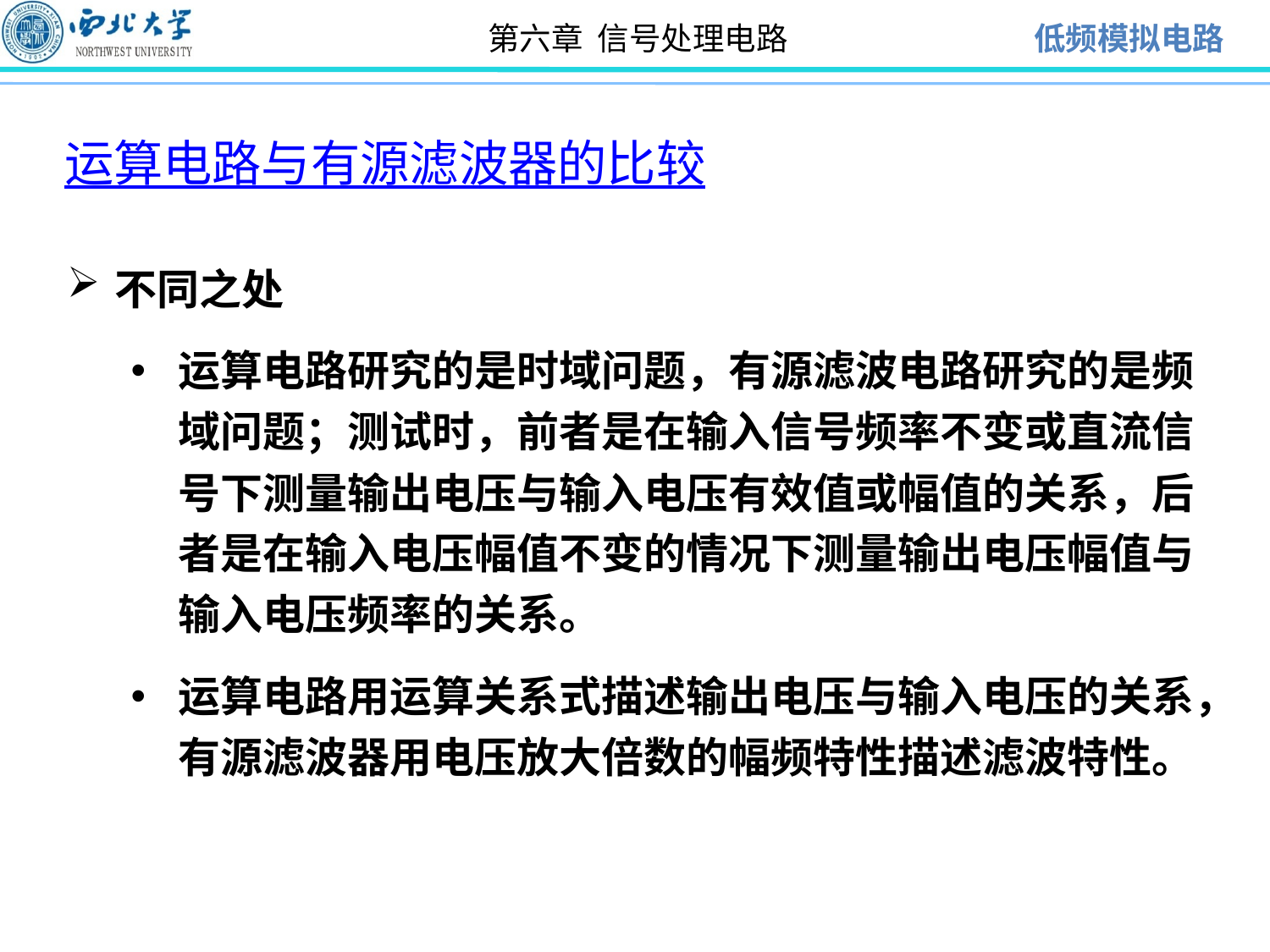

运算电路与有源滤波器的比较
不同之处
运算电路研究的是时域问题，有源滤波电路研究的是频域问题；测试时，前者是在输入信号频率不变或直流信号下测量输出电压与输入电压有效值或幅值的关系，后者是在输入电压幅值不变的情况下测量输出电压幅值与输入电压频率的关系。
运算电路用运算关系式描述输出电压与输入电压的关系，有源滤波器用电压放大倍数的幅频特性描述滤波特性。
54